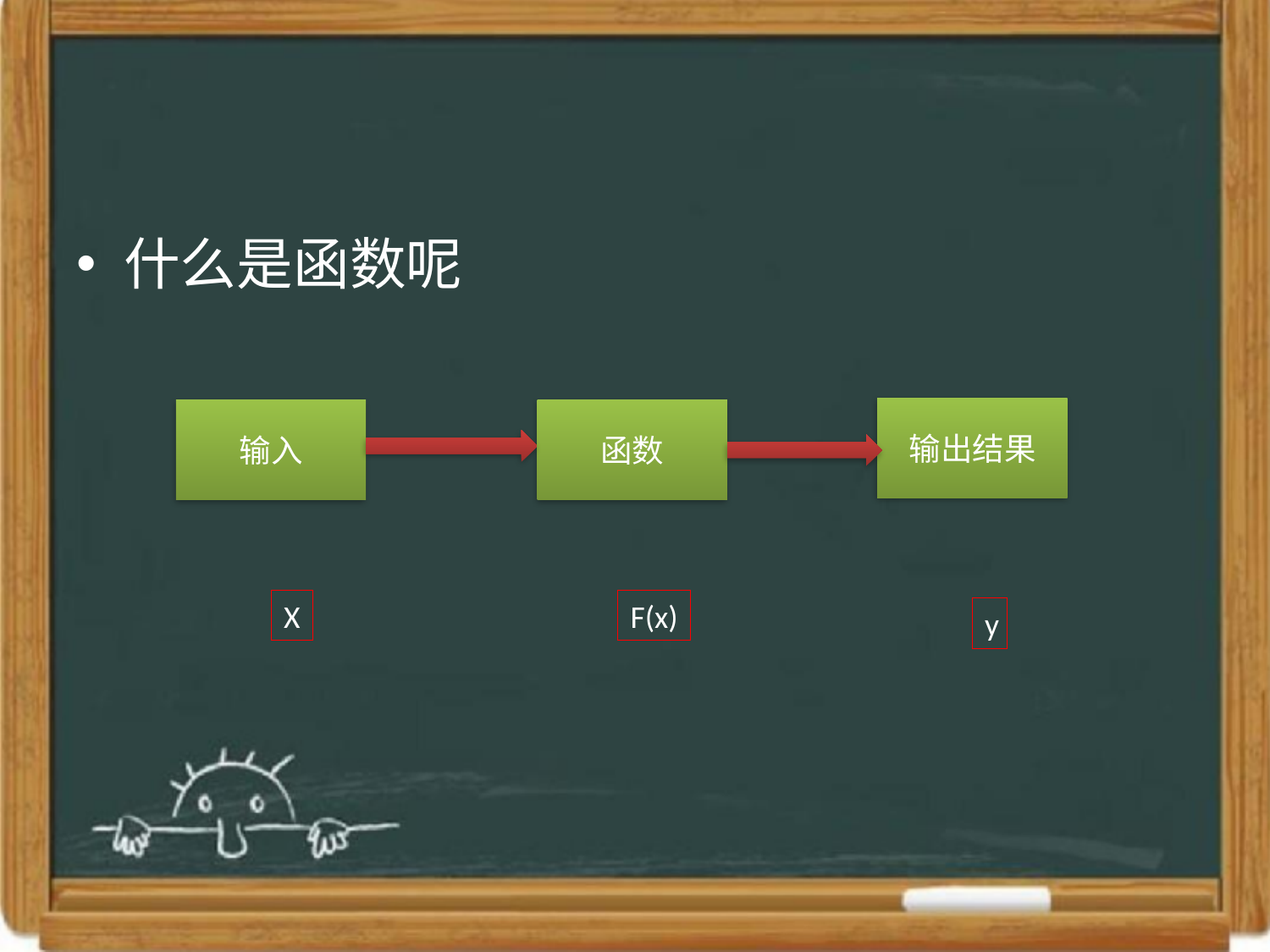

什么是函数呢
输出结果
输入
函数

X
F(x)
y